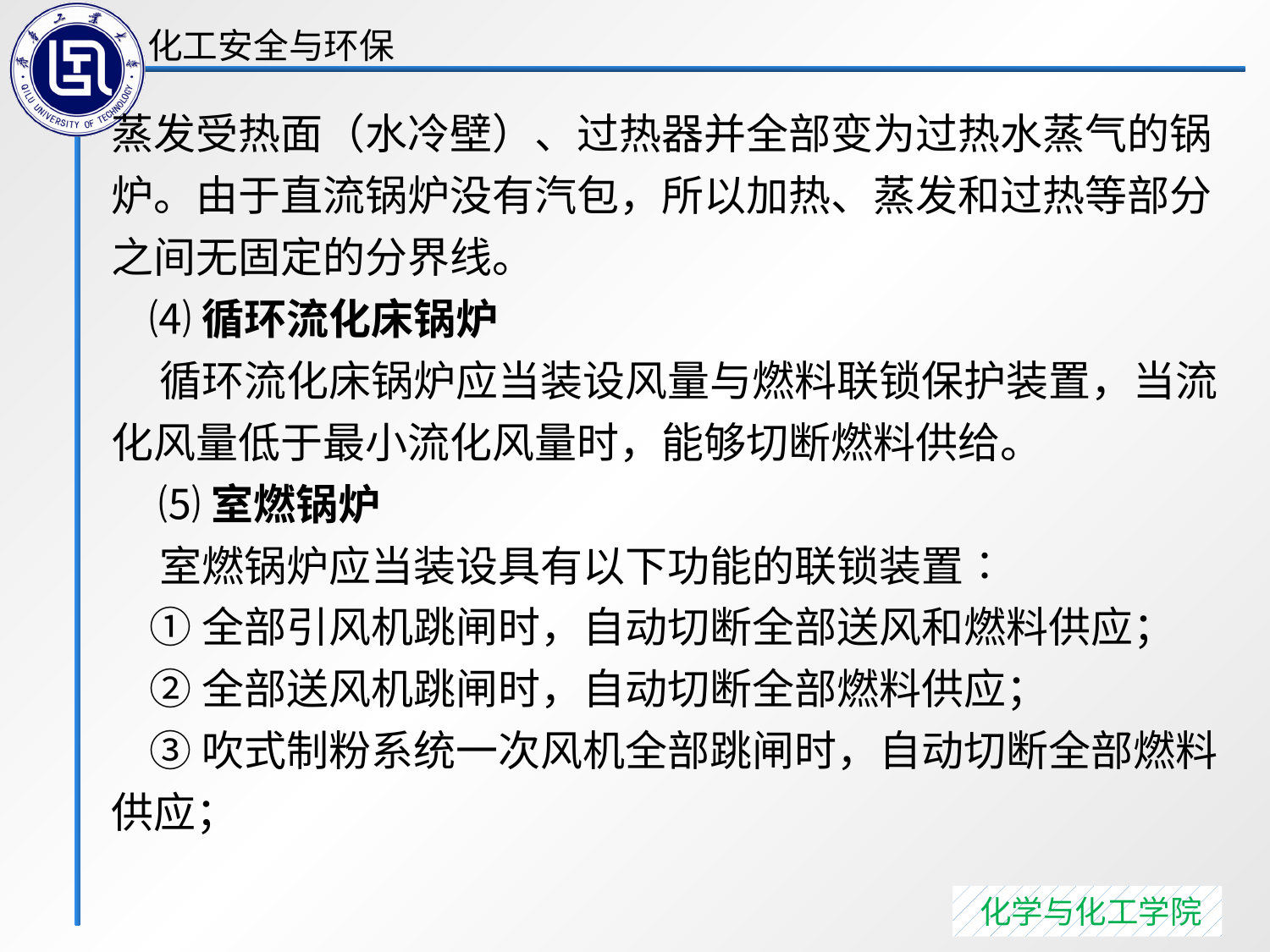

蒸发受热面（水冷壁）、过热器并全部变为过热水蒸气的锅炉。由于直流锅炉没有汽包，所以加热、蒸发和过热等部分之间无固定的分界线。
    ⑷循环流化床锅炉
    循环流化床锅炉应当装设风量与燃料联锁保护装置，当流化风量低于最小流化风量时，能够切断燃料供给。
     ⑸室燃锅炉
    室燃锅炉应当装设具有以下功能的联锁装置∶
    ①全部引风机跳闸时，自动切断全部送风和燃料供应；
    ②全部送风机跳闸时，自动切断全部燃料供应；
    ③吹式制粉系统一次风机全部跳闸时，自动切断全部燃料供应；